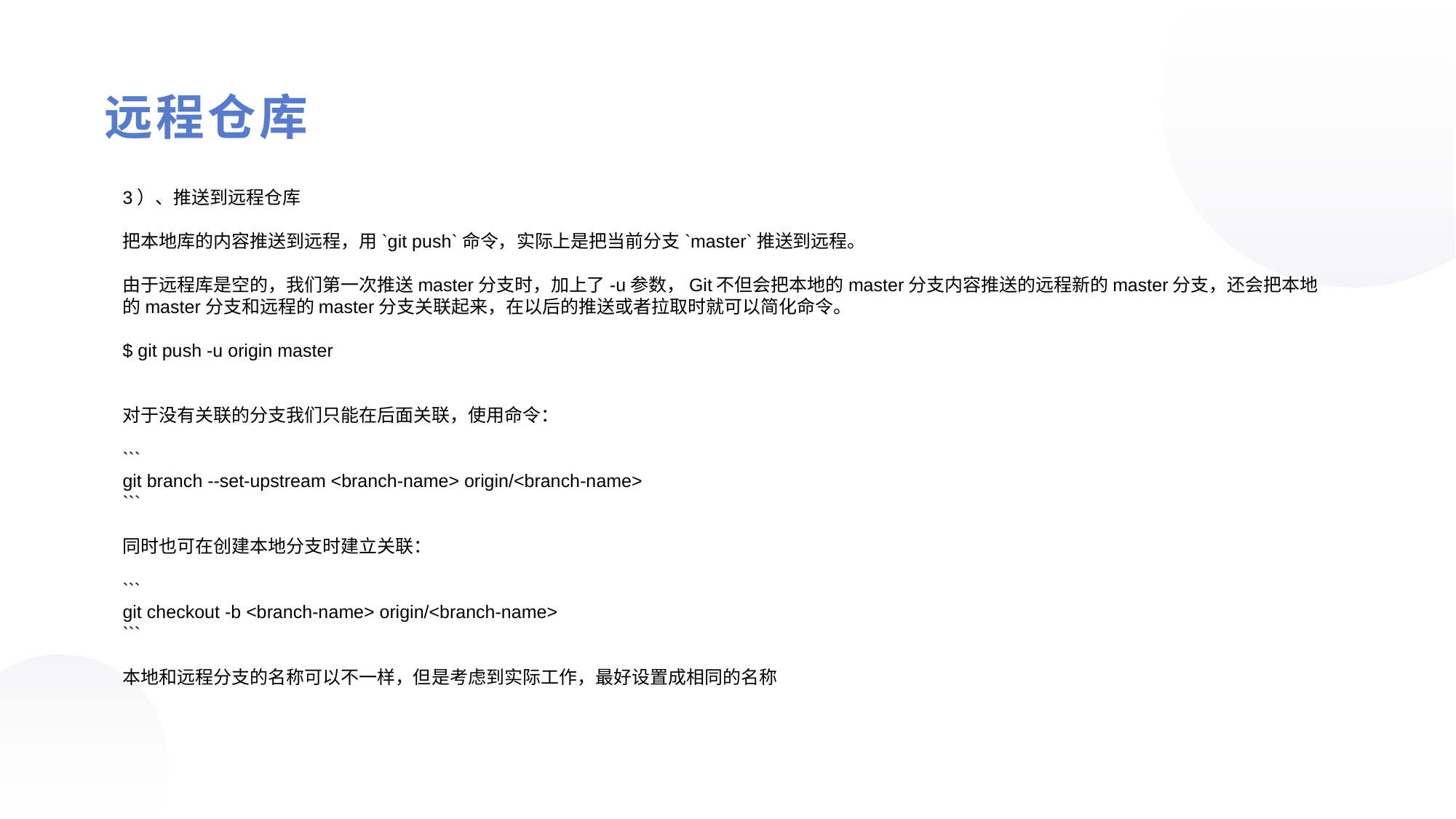

远程仓库
3）、推送到远程仓库

把本地库的内容推送到远程，用`git push`命令，实际上是把当前分支`master`推送到远程。

由于远程库是空的，我们第一次推送master分支时，加上了-u参数，Git不但会把本地的master分支内容推送的远程新的master分支，还会把本地的master分支和远程的master分支关联起来，在以后的推送或者拉取时就可以简化命令。

$ git push -u origin master

对于没有关联的分支我们只能在后面关联，使用命令：

```
git branch --set-upstream <branch-name> origin/<branch-name>
```

同时也可在创建本地分支时建立关联：

```
git checkout -b <branch-name> origin/<branch-name>
```

本地和远程分支的名称可以不一样，但是考虑到实际工作，最好设置成相同的名称